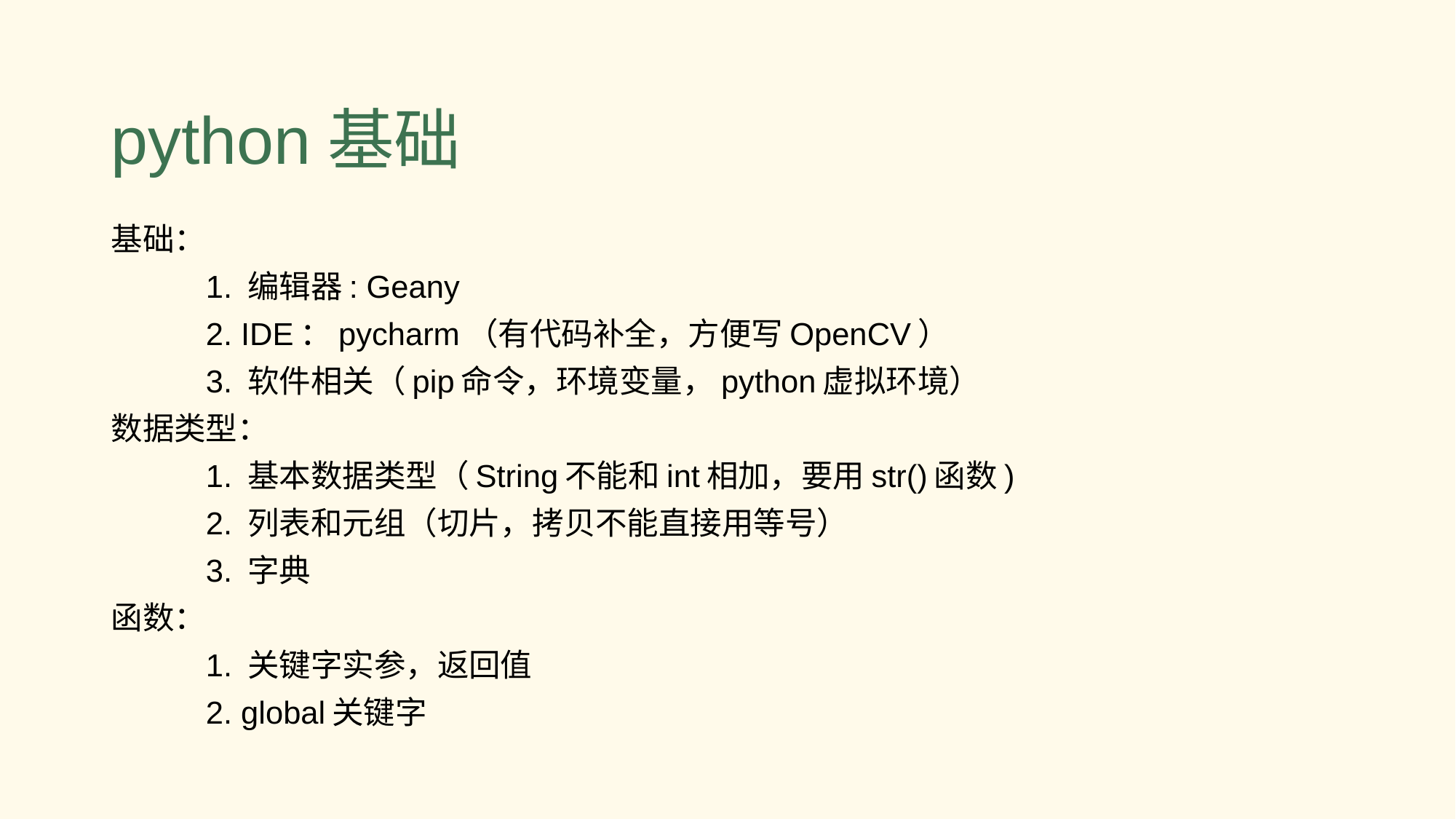

# python基础
基础：
	1. 编辑器: Geany
	2. IDE：pycharm（有代码补全，方便写OpenCV）
	3. 软件相关（pip命令，环境变量，python虚拟环境）
数据类型：
	1. 基本数据类型（String不能和int相加，要用str()函数)
	2. 列表和元组（切片，拷贝不能直接用等号）
	3. 字典
函数：
	1. 关键字实参，返回值
	2. global关键字